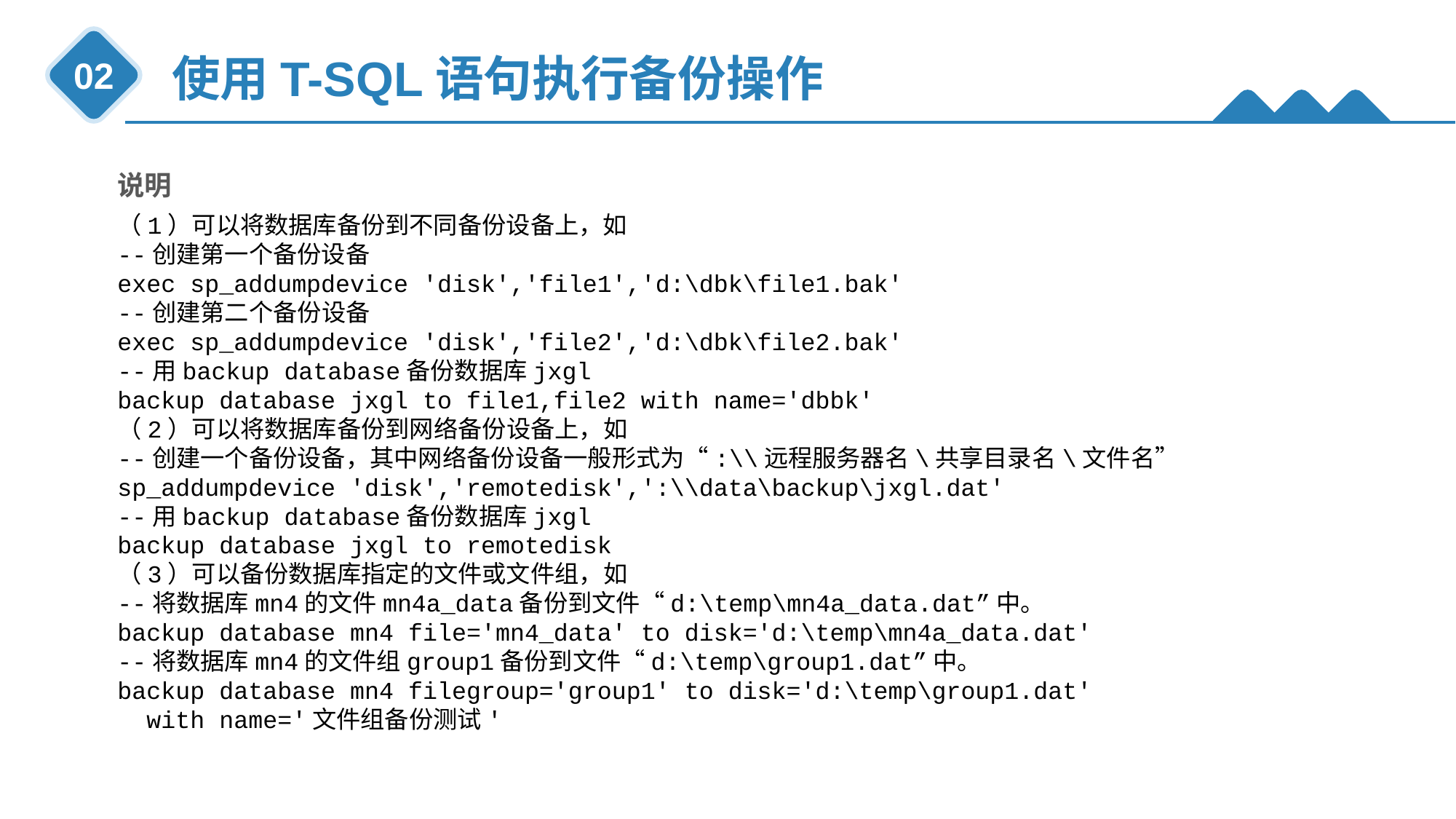

使用T-SQL语句执行备份操作
02

说明
（1）可以将数据库备份到不同备份设备上，如
--创建第一个备份设备
exec sp_addumpdevice 'disk','file1','d:\dbk\file1.bak'
--创建第二个备份设备
exec sp_addumpdevice 'disk','file2','d:\dbk\file2.bak'
--用backup database备份数据库jxgl
backup database jxgl to file1,file2 with name='dbbk'
（2）可以将数据库备份到网络备份设备上，如
--创建一个备份设备，其中网络备份设备一般形式为“:\\远程服务器名\共享目录名\文件名”
sp_addumpdevice 'disk','remotedisk',':\\data\backup\jxgl.dat'
--用backup database备份数据库jxgl
backup database jxgl to remotedisk
（3）可以备份数据库指定的文件或文件组，如
--将数据库mn4的文件mn4a_data备份到文件“d:\temp\mn4a_data.dat”中。
backup database mn4 file='mn4_data' to disk='d:\temp\mn4a_data.dat'
--将数据库mn4的文件组group1备份到文件“d:\temp\group1.dat”中。
backup database mn4 filegroup='group1' to disk='d:\temp\group1.dat'
  with name='文件组备份测试'